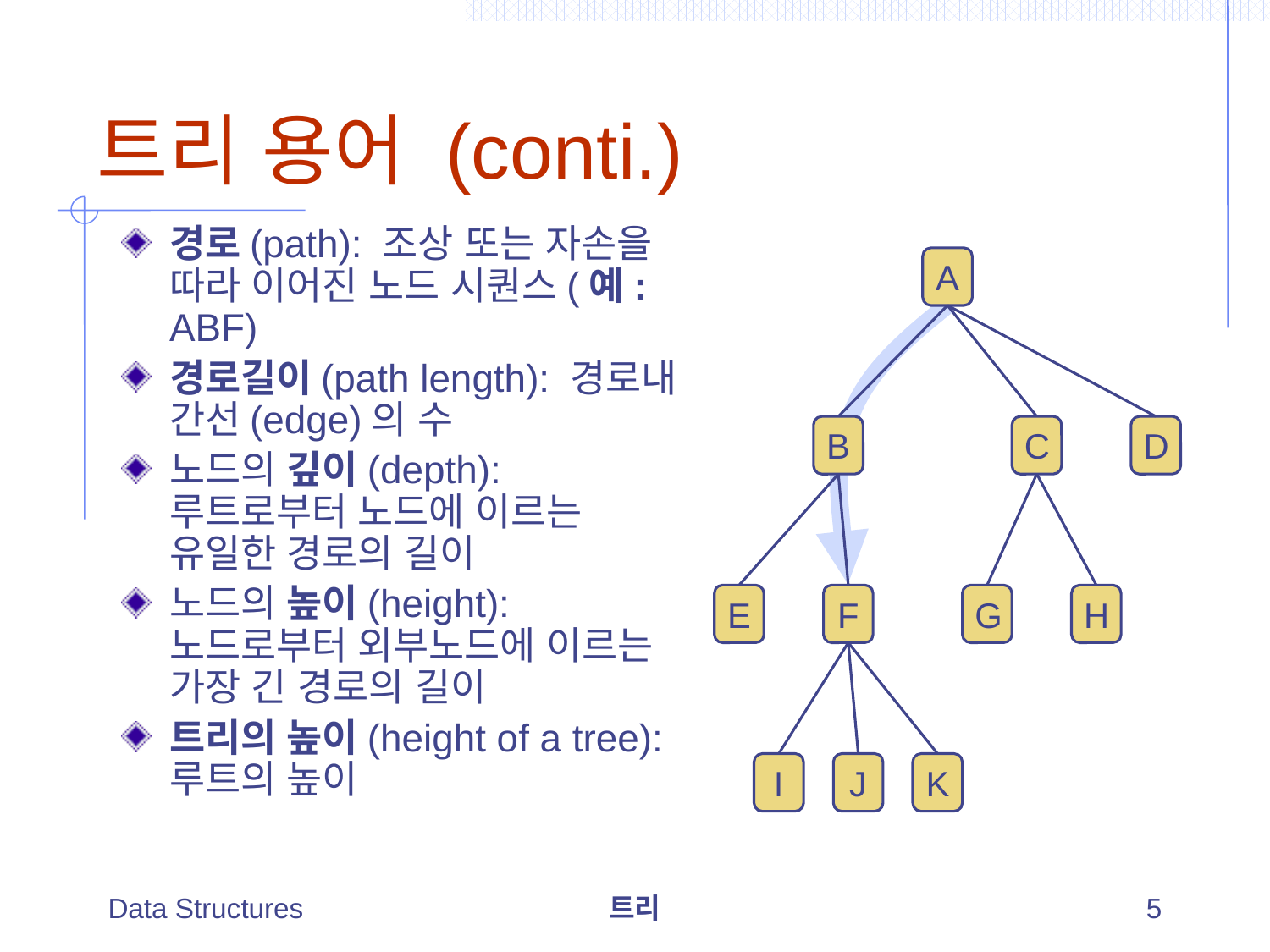

# 트리 용어 (conti.)
경로(path): 조상 또는 자손을 따라 이어진 노드 시퀀스(예: ABF)
경로길이(path length): 경로내 간선(edge)의 수
노드의 깊이(depth): 루트로부터 노드에 이르는 유일한 경로의 길이
노드의 높이(height): 노드로부터 외부노드에 이르는 가장 긴 경로의 길이
트리의 높이(height of a tree): 루트의 높이
A

B
C
D
E
F
G
H
I
J
K
Data Structures
트리
5